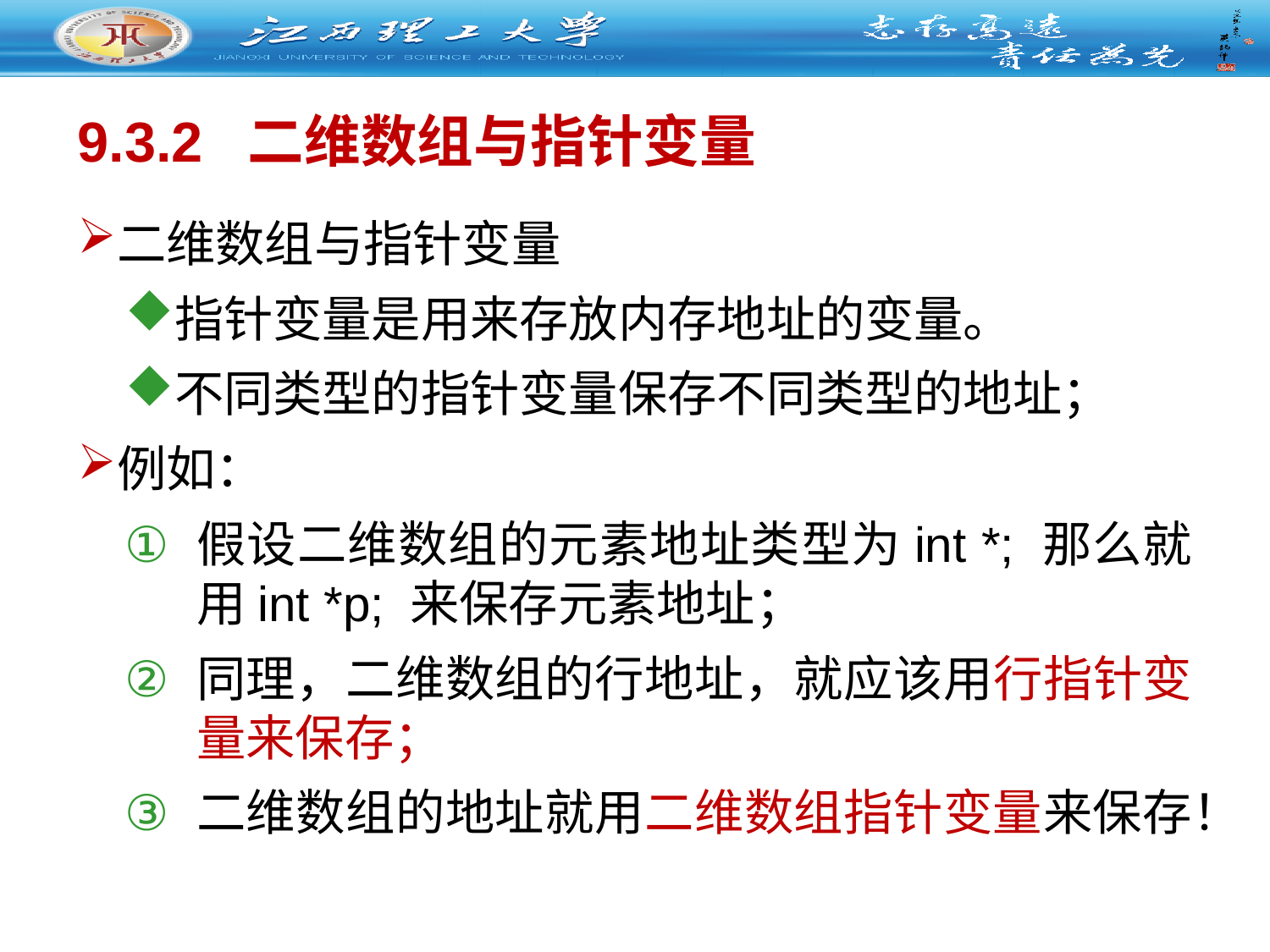

# 9.3.2  二维数组与指针变量
二维数组与指针变量
指针变量是用来存放内存地址的变量。
不同类型的指针变量保存不同类型的地址；
例如：
假设二维数组的元素地址类型为int *; 那么就用int *p; 来保存元素地址；
同理，二维数组的行地址，就应该用行指针变量来保存；
二维数组的地址就用二维数组指针变量来保存！